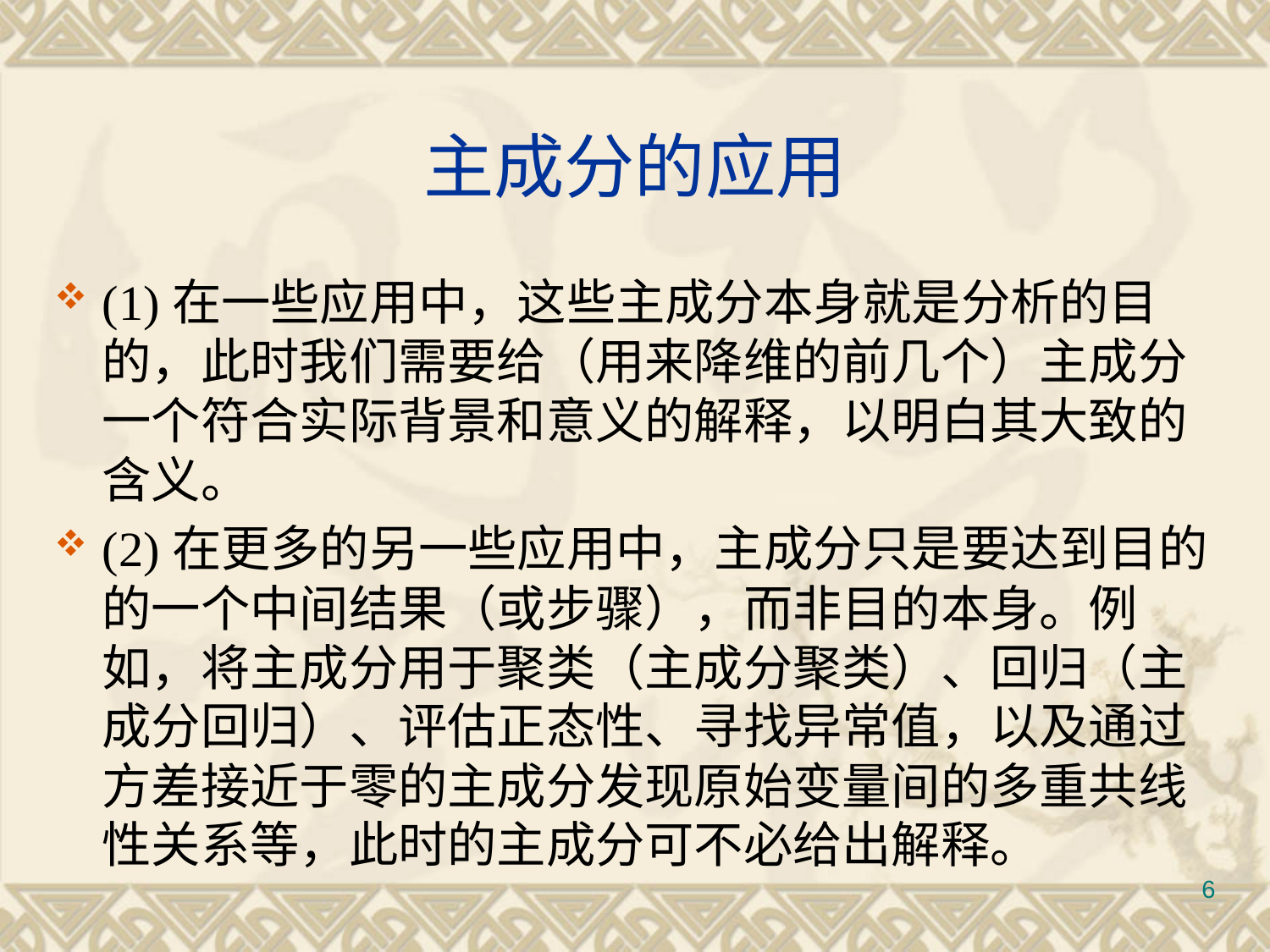

# 主成分的应用
(1)在一些应用中，这些主成分本身就是分析的目的，此时我们需要给（用来降维的前几个）主成分一个符合实际背景和意义的解释，以明白其大致的含义。
(2)在更多的另一些应用中，主成分只是要达到目的的一个中间结果（或步骤），而非目的本身。例如，将主成分用于聚类（主成分聚类）、回归（主成分回归）、评估正态性、寻找异常值，以及通过方差接近于零的主成分发现原始变量间的多重共线性关系等，此时的主成分可不必给出解释。
6